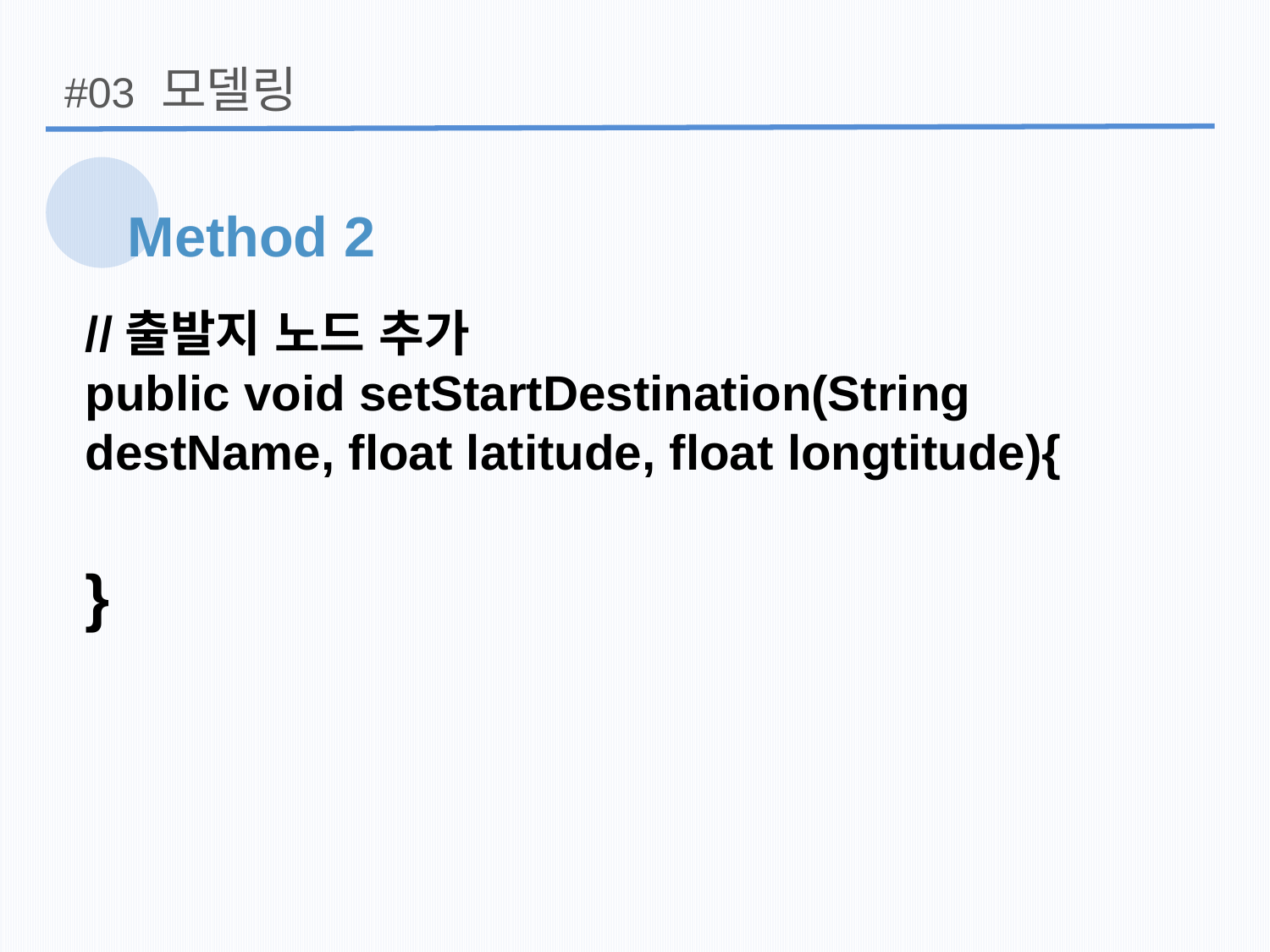

모델링
#03

Method 2
//출발지 노드 추가
public void setStartDestination(String destName, float latitude, float longtitude){

}